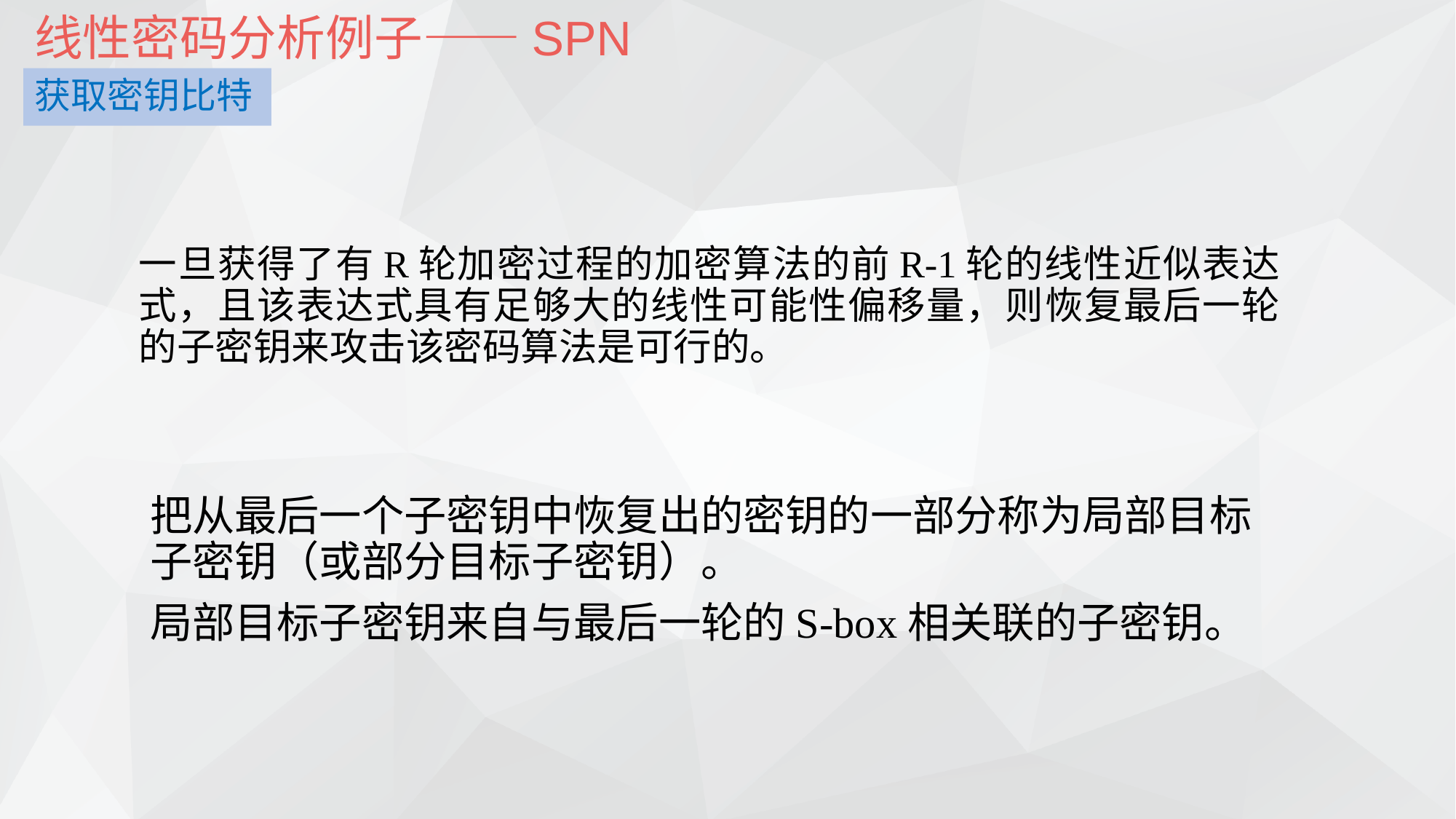

线性密码分析例子——SPN
获取密钥比特
一旦获得了有R轮加密过程的加密算法的前R-1轮的线性近似表达式，且该表达式具有足够大的线性可能性偏移量，则恢复最后一轮的子密钥来攻击该密码算法是可行的。

把从最后一个子密钥中恢复出的密钥的一部分称为局部目标子密钥（或部分目标子密钥）。
局部目标子密钥来自与最后一轮的S-box相关联的子密钥。